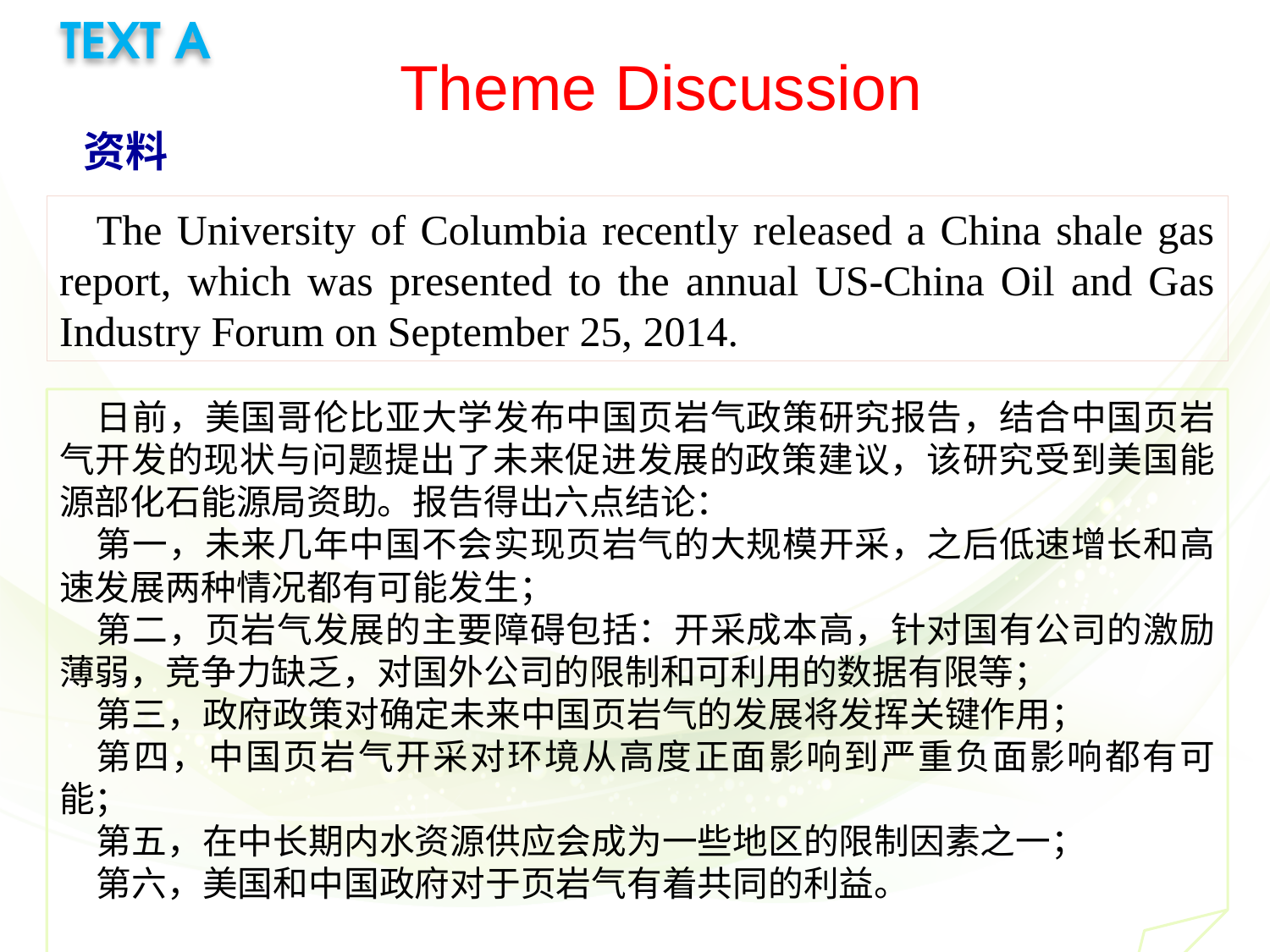

Text A
# Theme Discussion
资料
The University of Columbia recently released a China shale gas report, which was presented to the annual US-China Oil and Gas Industry Forum on September 25, 2014.
日前，美国哥伦比亚大学发布中国页岩气政策研究报告，结合中国页岩气开发的现状与问题提出了未来促进发展的政策建议，该研究受到美国能源部化石能源局资助。报告得出六点结论：
第一，未来几年中国不会实现页岩气的大规模开采，之后低速增长和高速发展两种情况都有可能发生；
第二，页岩气发展的主要障碍包括：开采成本高，针对国有公司的激励薄弱，竞争力缺乏，对国外公司的限制和可利用的数据有限等；
第三，政府政策对确定未来中国页岩气的发展将发挥关键作用；
第四，中国页岩气开采对环境从高度正面影响到严重负面影响都有可能；
第五，在中长期内水资源供应会成为一些地区的限制因素之一；
第六，美国和中国政府对于页岩气有着共同的利益。